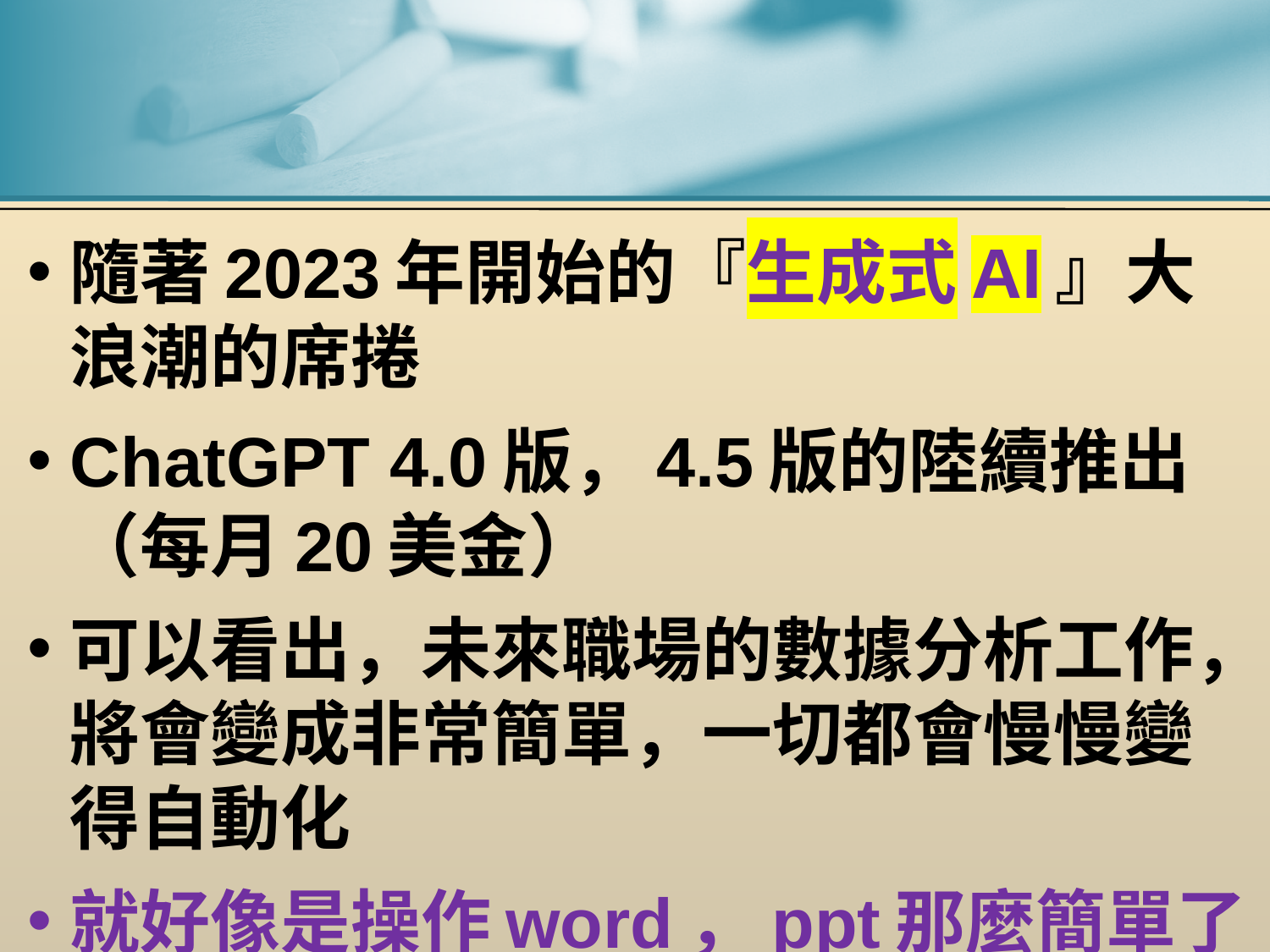

隨著2023年開始的『生成式AI』大浪潮的席捲
ChatGPT 4.0版，4.5版的陸續推出（每月20美金）
可以看出，未來職場的數據分析工作，將會變成非常簡單，一切都會慢慢變得自動化
就好像是操作word，ppt那麼簡單了